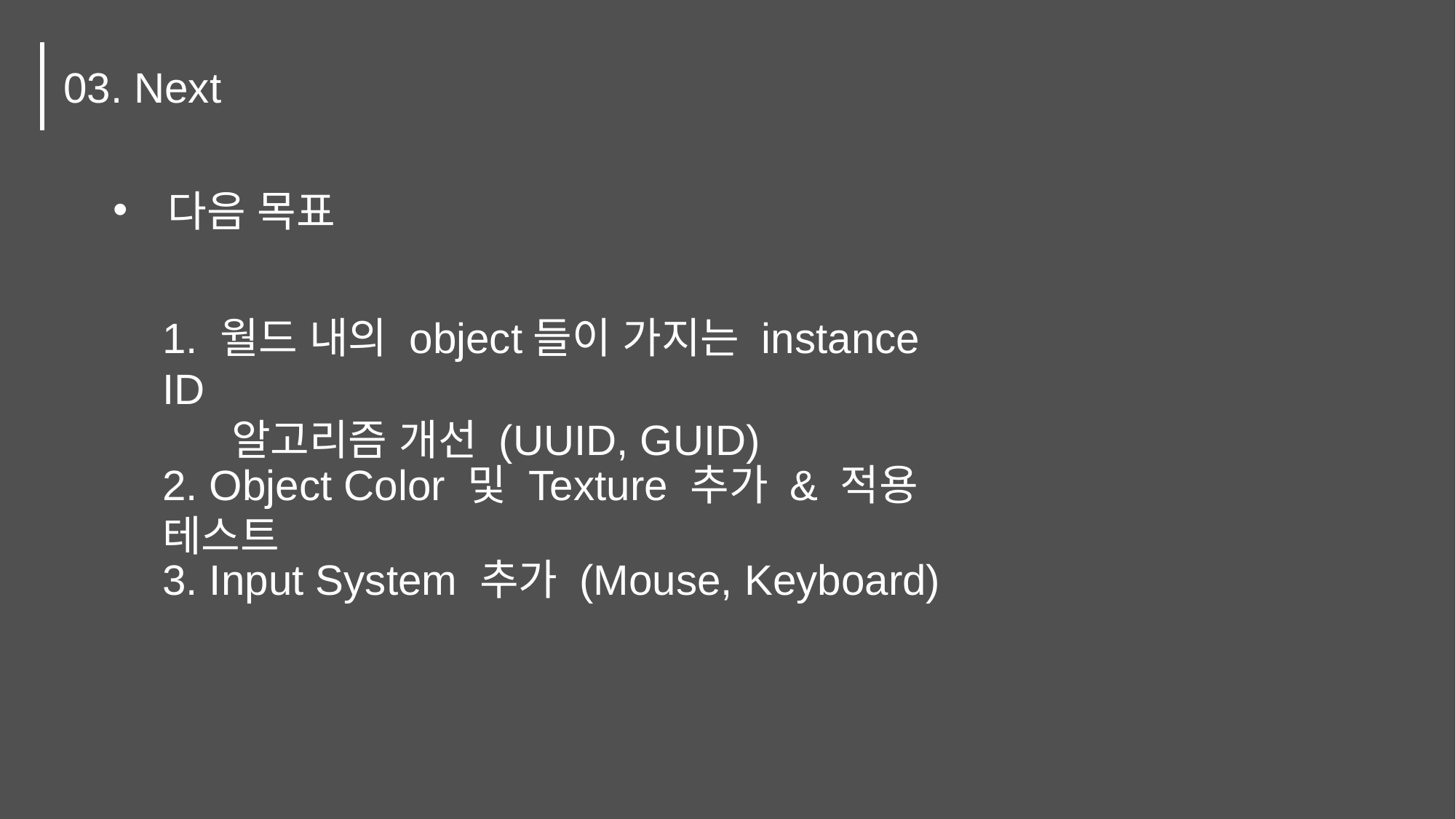

03. Next
다음 목표
1. 월드 내의 object들이 가지는 instance ID
     알고리즘 개선 (UUID, GUID)
2. Object Color 및 Texture 추가 & 적용 테스트
3. Input System 추가 (Mouse, Keyboard)